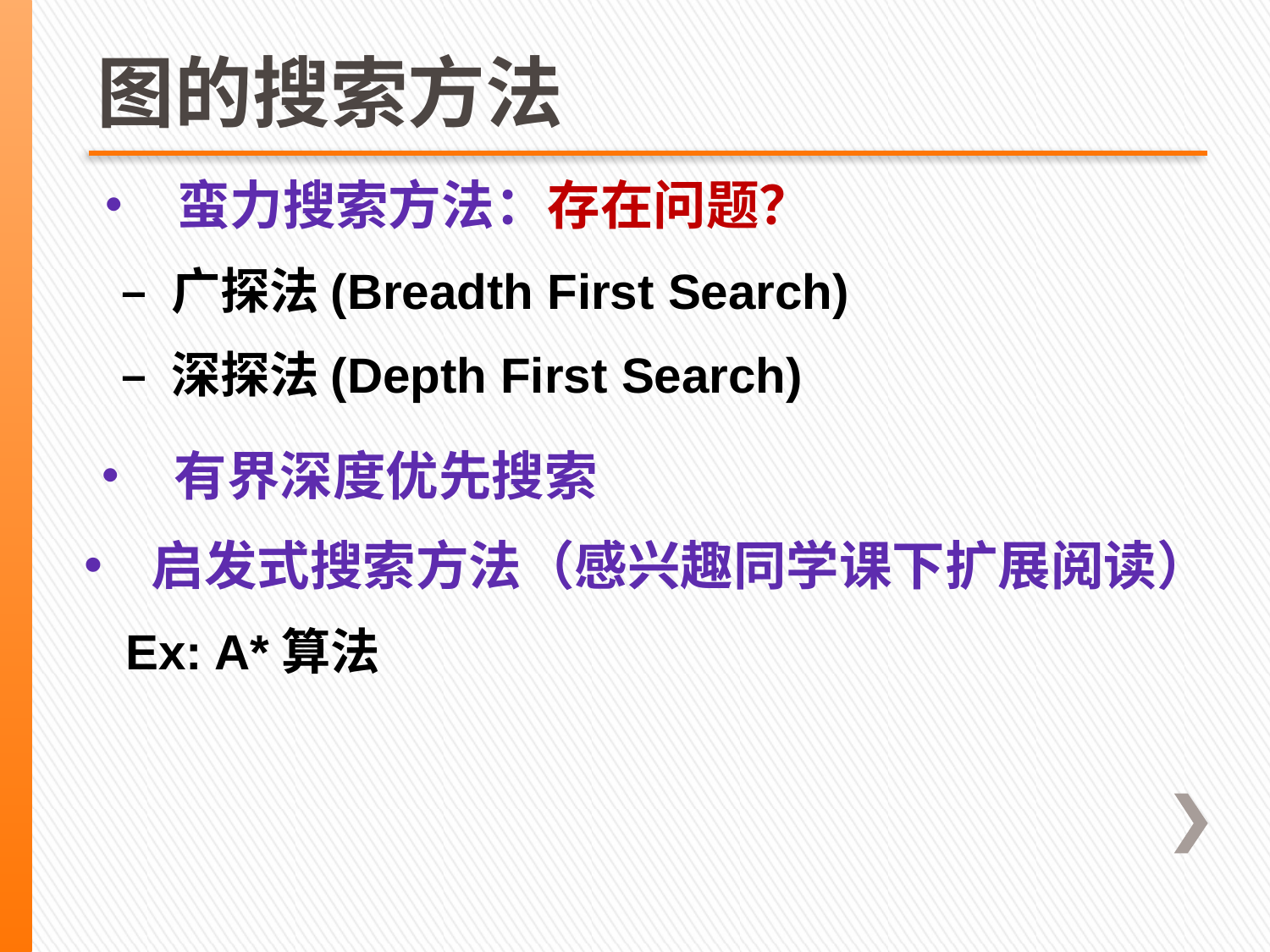

# 图的搜索方法
•  蛮力搜索方法：存在问题？
   – 广探法(Breadth First Search)
   – 深探法(Depth First Search)
•  有界深度优先搜索
  启发式搜索方法（感兴趣同学课下扩展阅读）
   Ex: A*算法